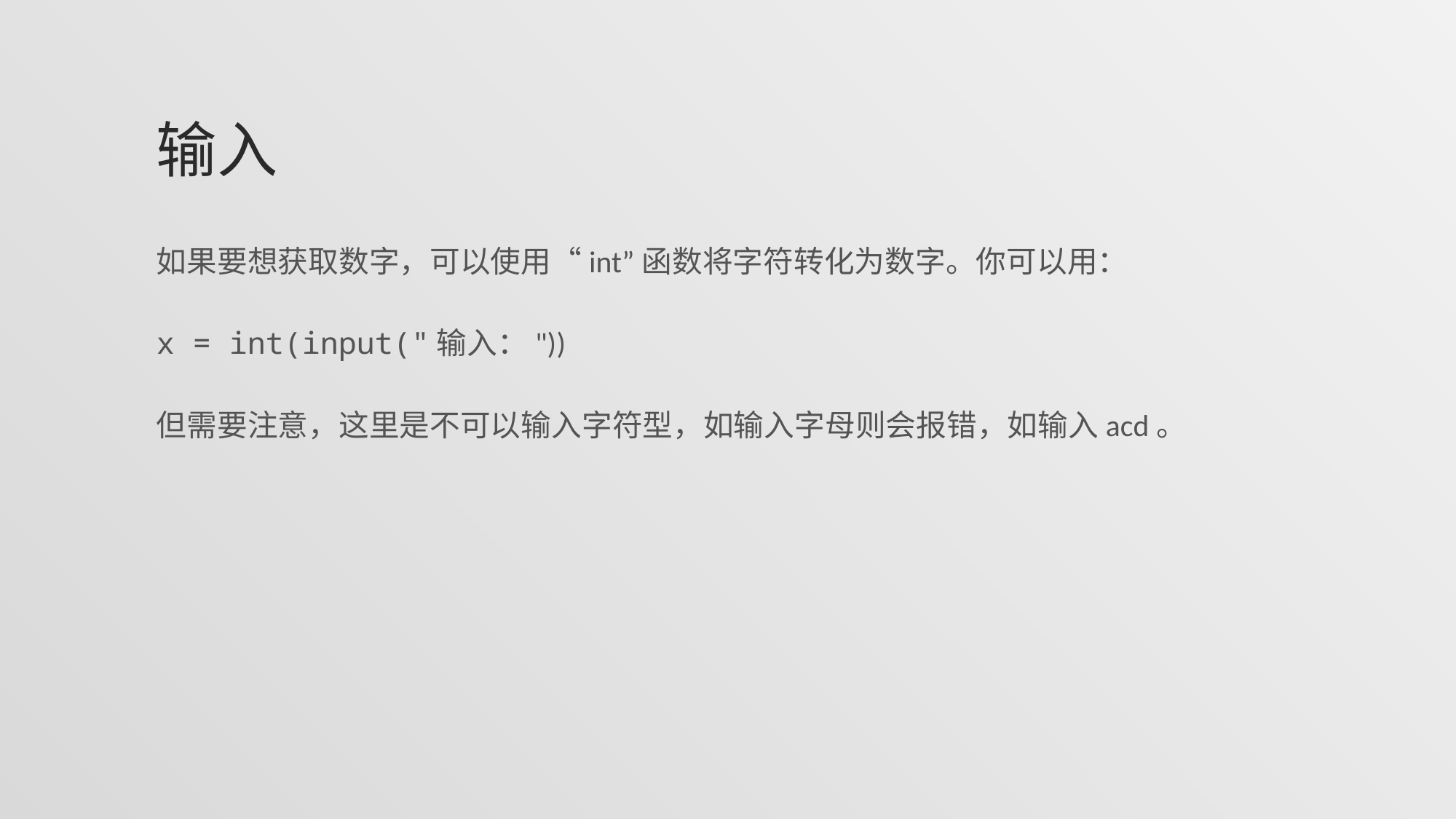

# 输入
如果要想获取数字，可以使用“int”函数将字符转化为数字。你可以用：
x = int(input("输入："))
但需要注意，这里是不可以输入字符型，如输入字母则会报错，如输入acd。